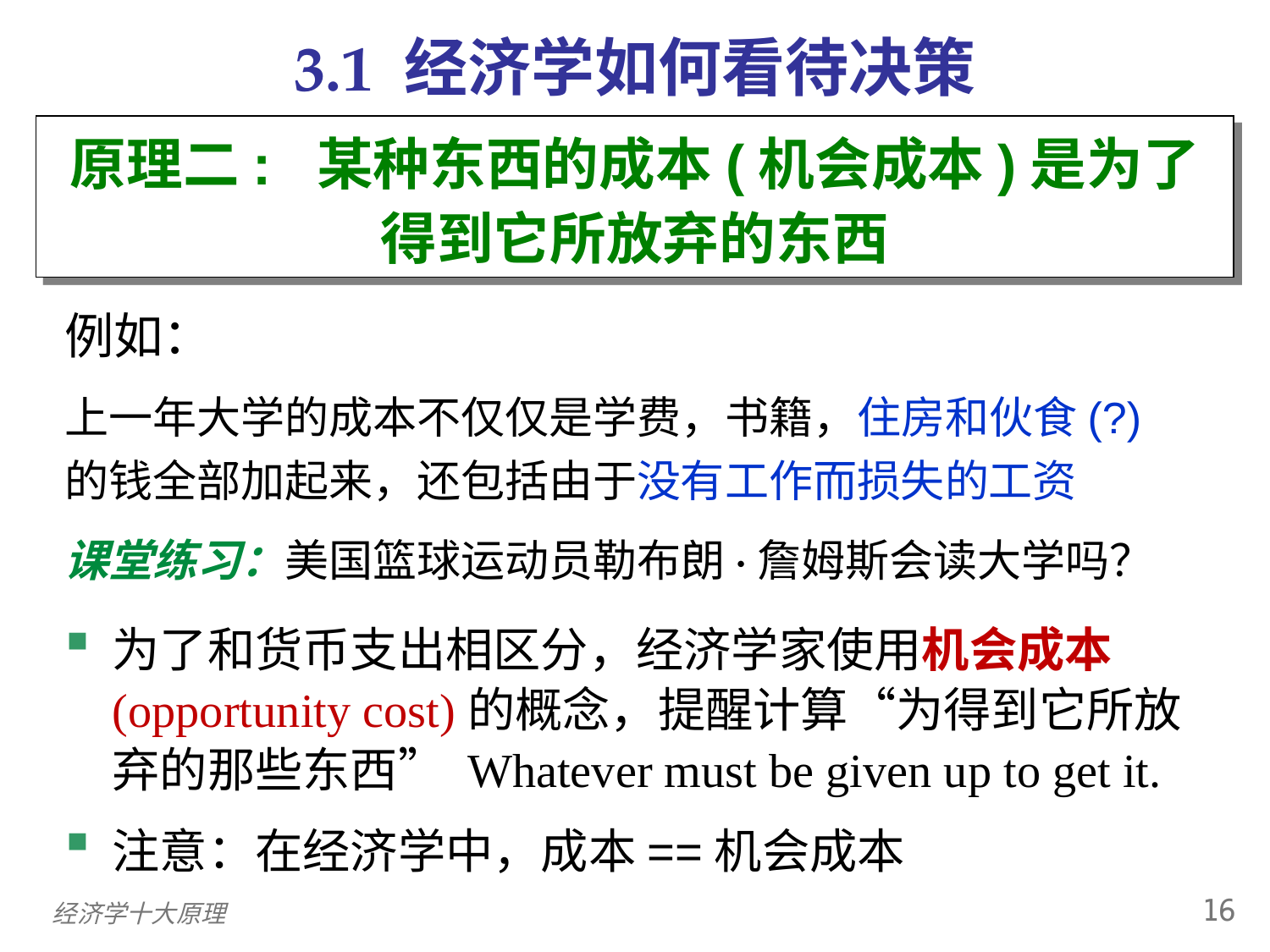

3.1 经济学如何看待决策
原理二:  某种东西的成本(机会成本)是为了得到它所放弃的东西
例如：
上一年大学的成本不仅仅是学费，书籍，住房和伙食(?)的钱全部加起来，还包括由于没有工作而损失的工资
课堂练习：美国篮球运动员勒布朗·詹姆斯会读大学吗？
为了和货币支出相区分，经济学家使用机会成本(opportunity cost)的概念，提醒计算“为得到它所放弃的那些东西” Whatever must be given up to get it.
注意：在经济学中，成本==机会成本

16
经济学十大原理